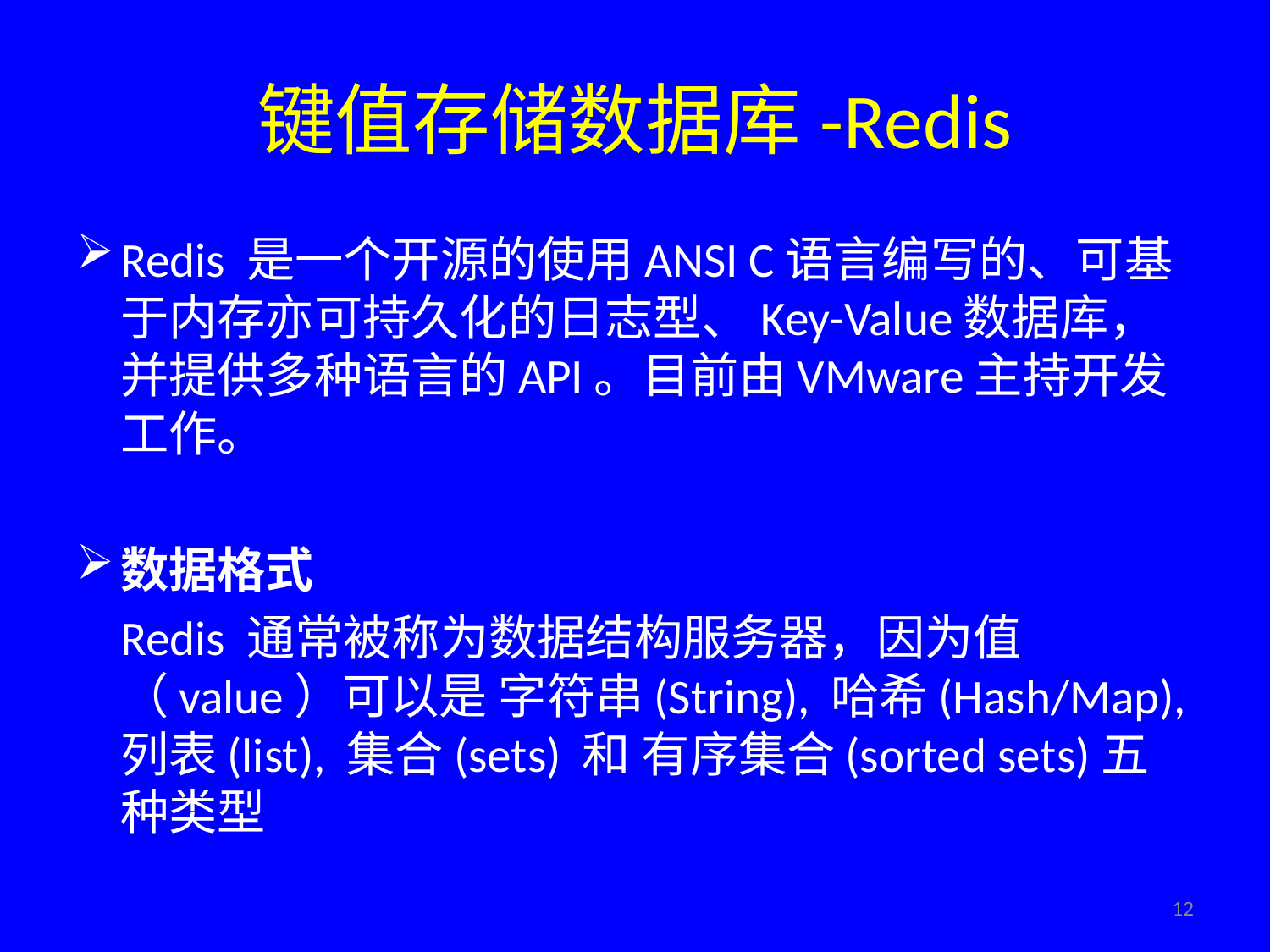

# 键值存储数据库-Redis
Redis 是一个开源的使用ANSI C语言编写的、可基于内存亦可持久化的日志型、Key-Value数据库，并提供多种语言的API。目前由VMware主持开发工作。

数据格式
	Redis 通常被称为数据结构服务器，因为值（value）可以是 字符串(String), 哈希(Hash/Map), 列表(list), 集合(sets) 和 有序集合(sorted sets)五种类型
12